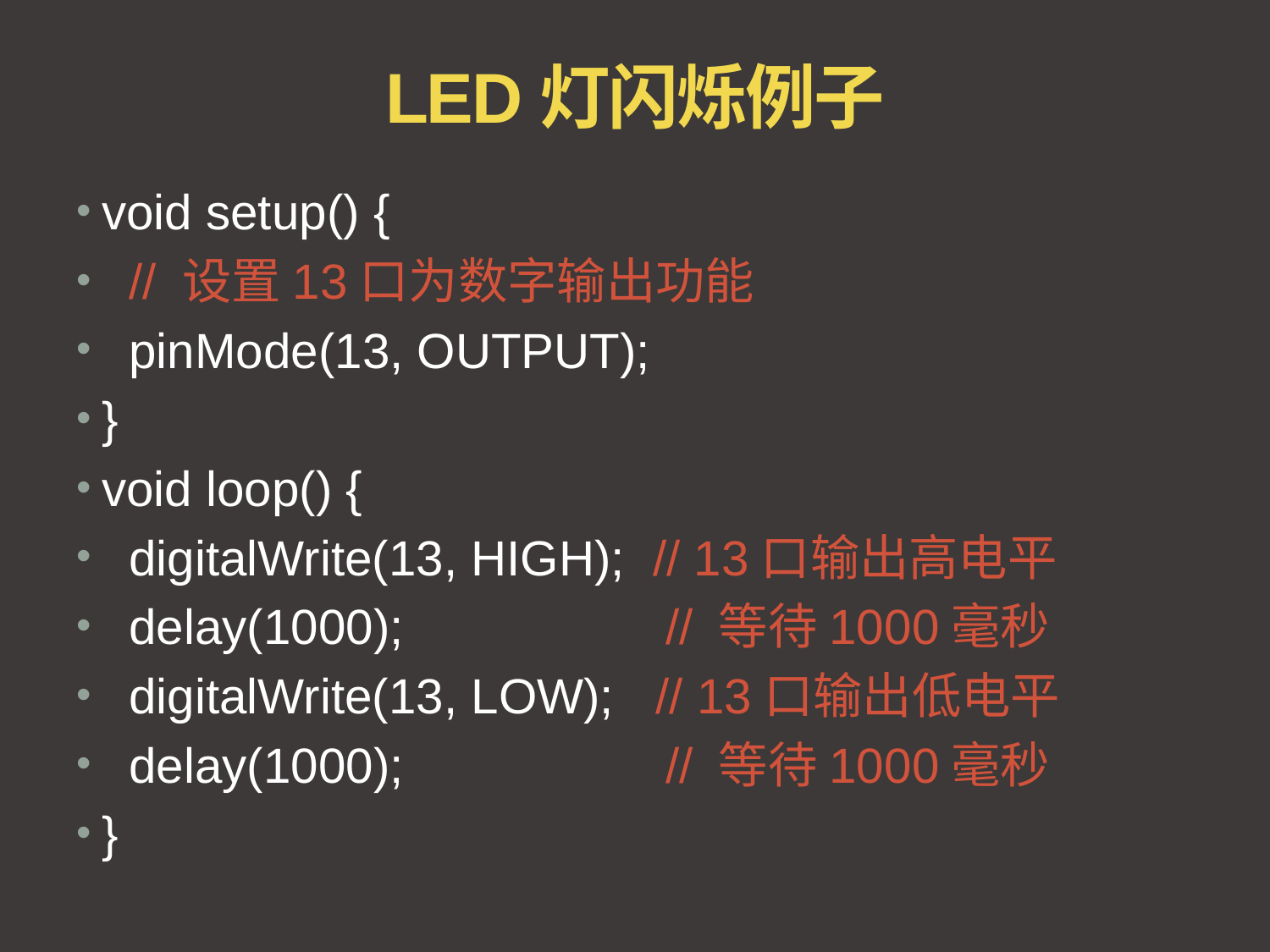

# LED灯闪烁例子
void setup() {
  // 设置13口为数字输出功能
  pinMode(13, OUTPUT);
}
void loop() {
  digitalWrite(13, HIGH);  // 13口输出高电平
  delay(1000);                   // 等待1000毫秒
  digitalWrite(13, LOW);   // 13口输出低电平
  delay(1000);                   // 等待1000毫秒
}